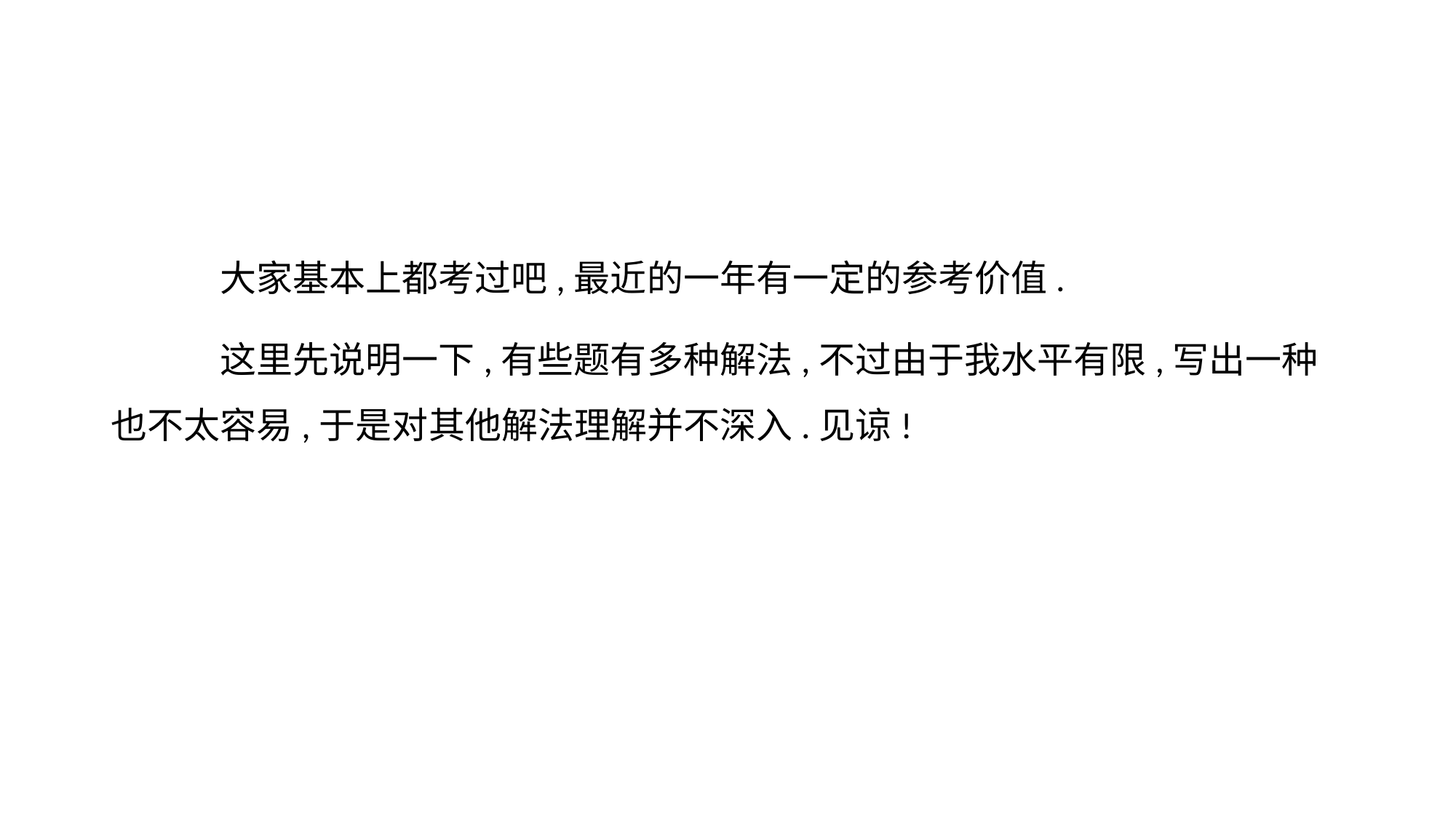

#
	大家基本上都考过吧,最近的一年有一定的参考价值.
	这里先说明一下,有些题有多种解法,不过由于我水平有限,写出一种也不太容易,于是对其他解法理解并不深入.见谅!